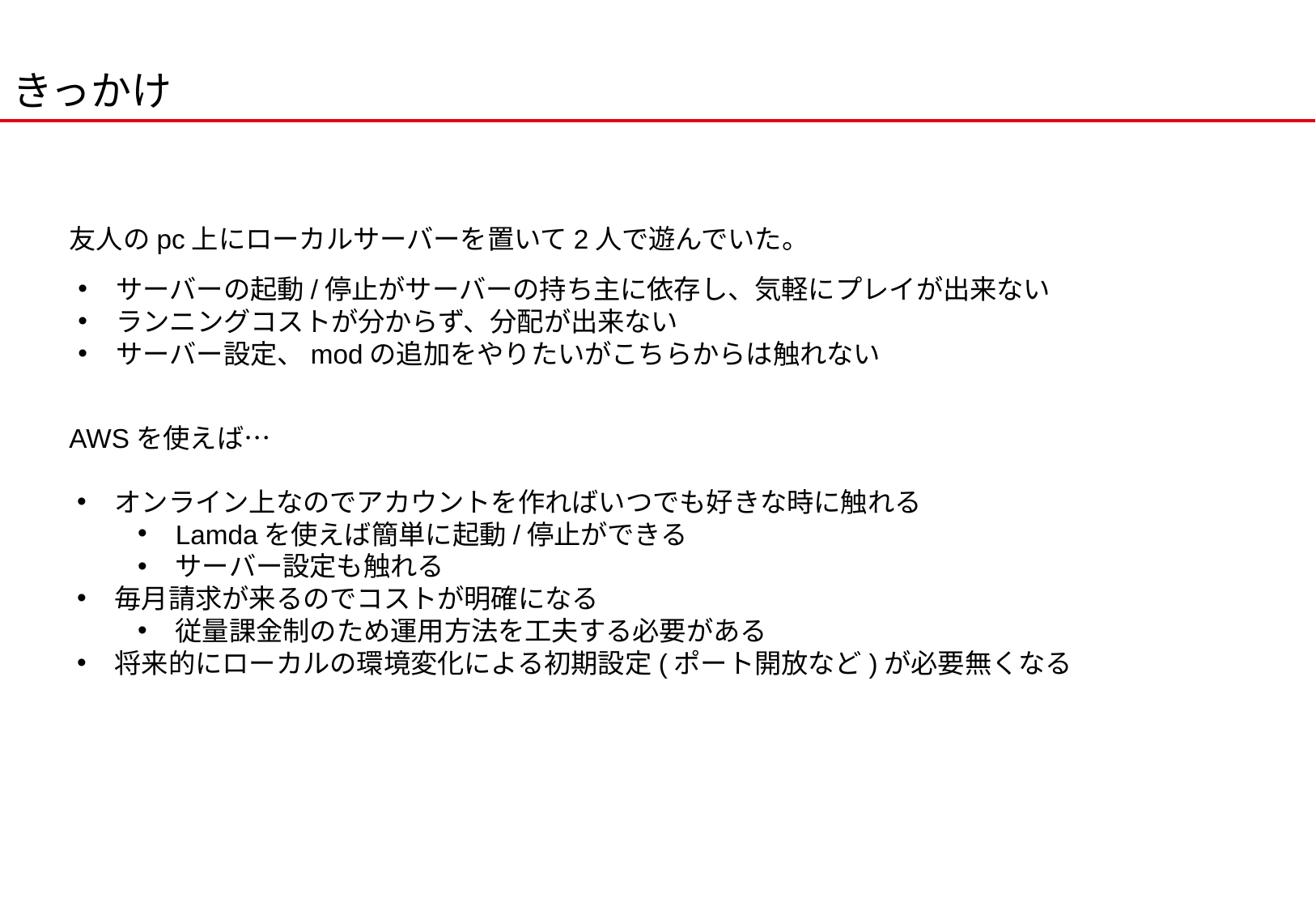

# きっかけ
友人のpc上にローカルサーバーを置いて2人で遊んでいた。
サーバーの起動/停止がサーバーの持ち主に依存し、気軽にプレイが出来ない
ランニングコストが分からず、分配が出来ない
サーバー設定、modの追加をやりたいがこちらからは触れない
AWSを使えば…
オンライン上なのでアカウントを作ればいつでも好きな時に触れる
Lamdaを使えば簡単に起動/停止ができる
サーバー設定も触れる
毎月請求が来るのでコストが明確になる
従量課金制のため運用方法を工夫する必要がある
将来的にローカルの環境変化による初期設定(ポート開放など)が必要無くなる